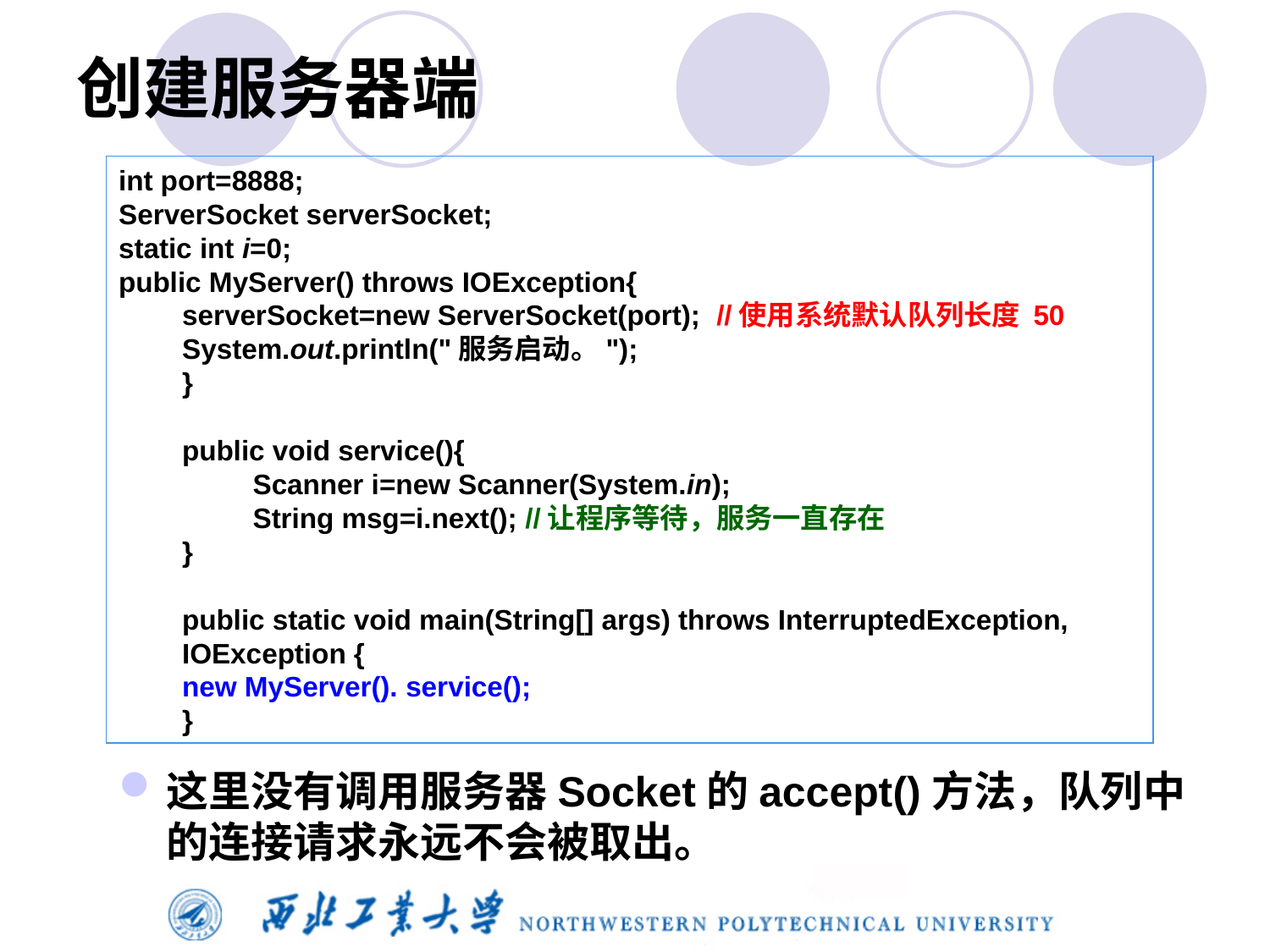

# 创建服务器端
int port=8888;
ServerSocket serverSocket;
static int i=0;
public MyServer() throws IOException{
serverSocket=new ServerSocket(port);  //使用系统默认队列长度 50
System.out.println("服务启动。");
}

public void service(){
         Scanner i=new Scanner(System.in);
         String msg=i.next(); //让程序等待，服务一直存在
}

public static void main(String[] args) throws InterruptedException, IOException {
new MyServer(). service();
}
这里没有调用服务器Socket的accept()方法，队列中的连接请求永远不会被取出。